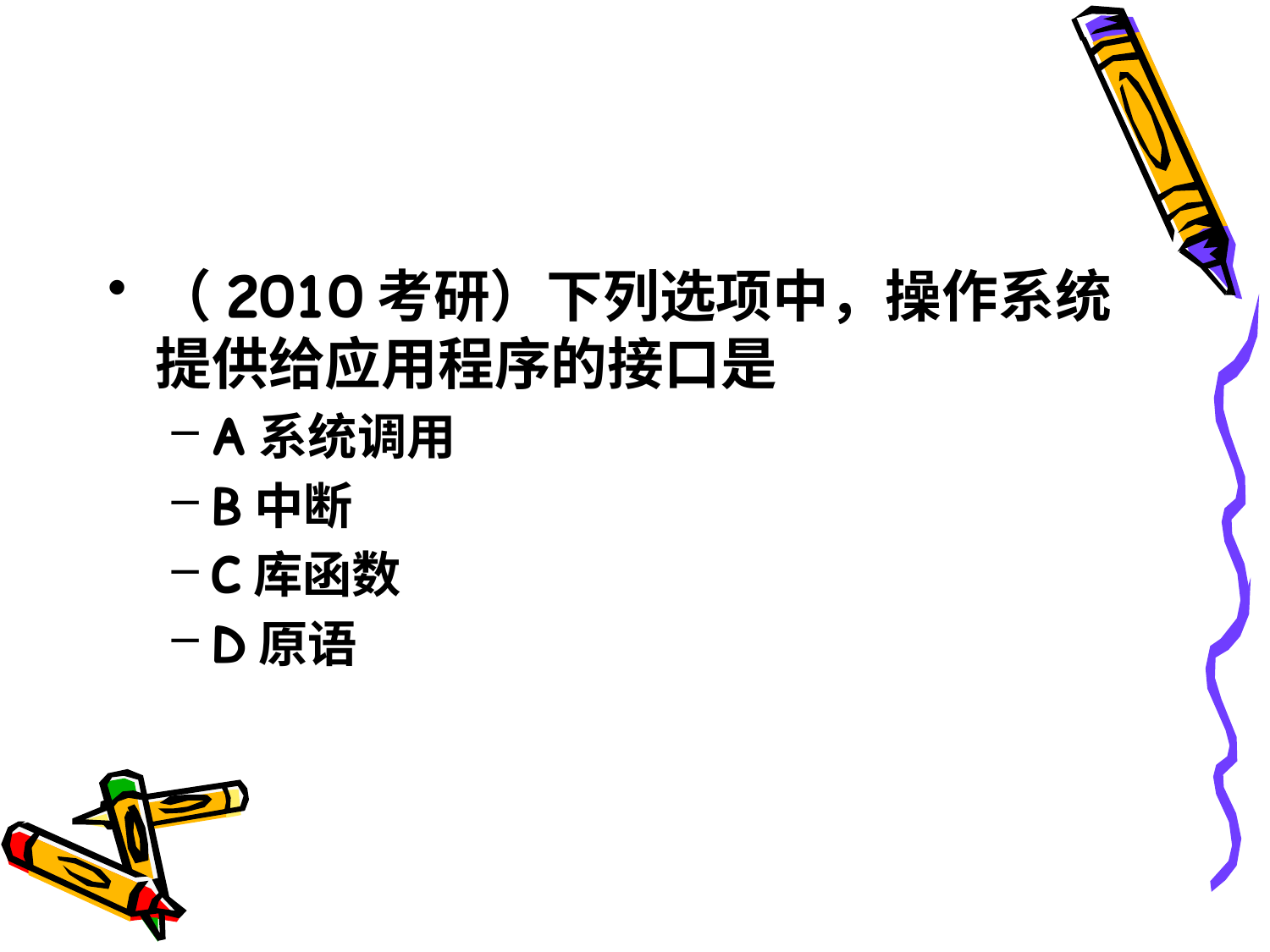

#
（2010考研）下列选项中，操作系统提供给应用程序的接口是
A系统调用
B中断
C库函数
D原语